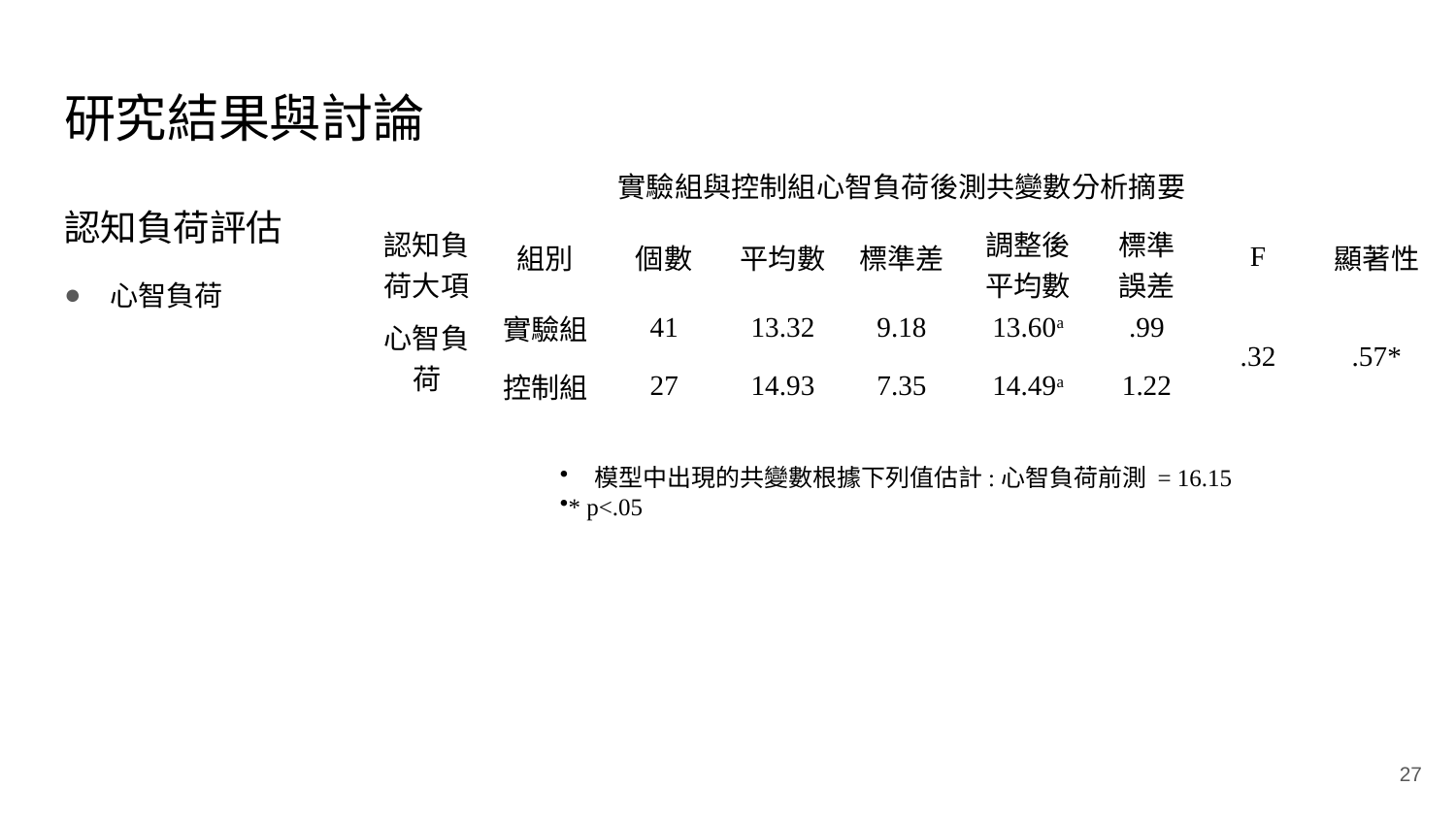

# 研究結果與討論
實驗組與控制組心智負荷後測共變數分析摘要
認知負荷評估
心智負荷
| 認知負荷大項 | 組別 | 個數 | 平均數 | 標準差 | 調整後平均數 | 標準誤差 | F | 顯著性 |
| --- | --- | --- | --- | --- | --- | --- | --- | --- |
| 心智負荷 | 實驗組 | 41 | 13.32 | 9.18 | 13.60a | .99 | .32 | .57\* |
|  | 控制組 | 27 | 14.93 | 7.35 | 14.49a | 1.22 |  |  |
模型中出現的共變數根據下列值估計:心智負荷前測 = 16.15
* p<.05
27